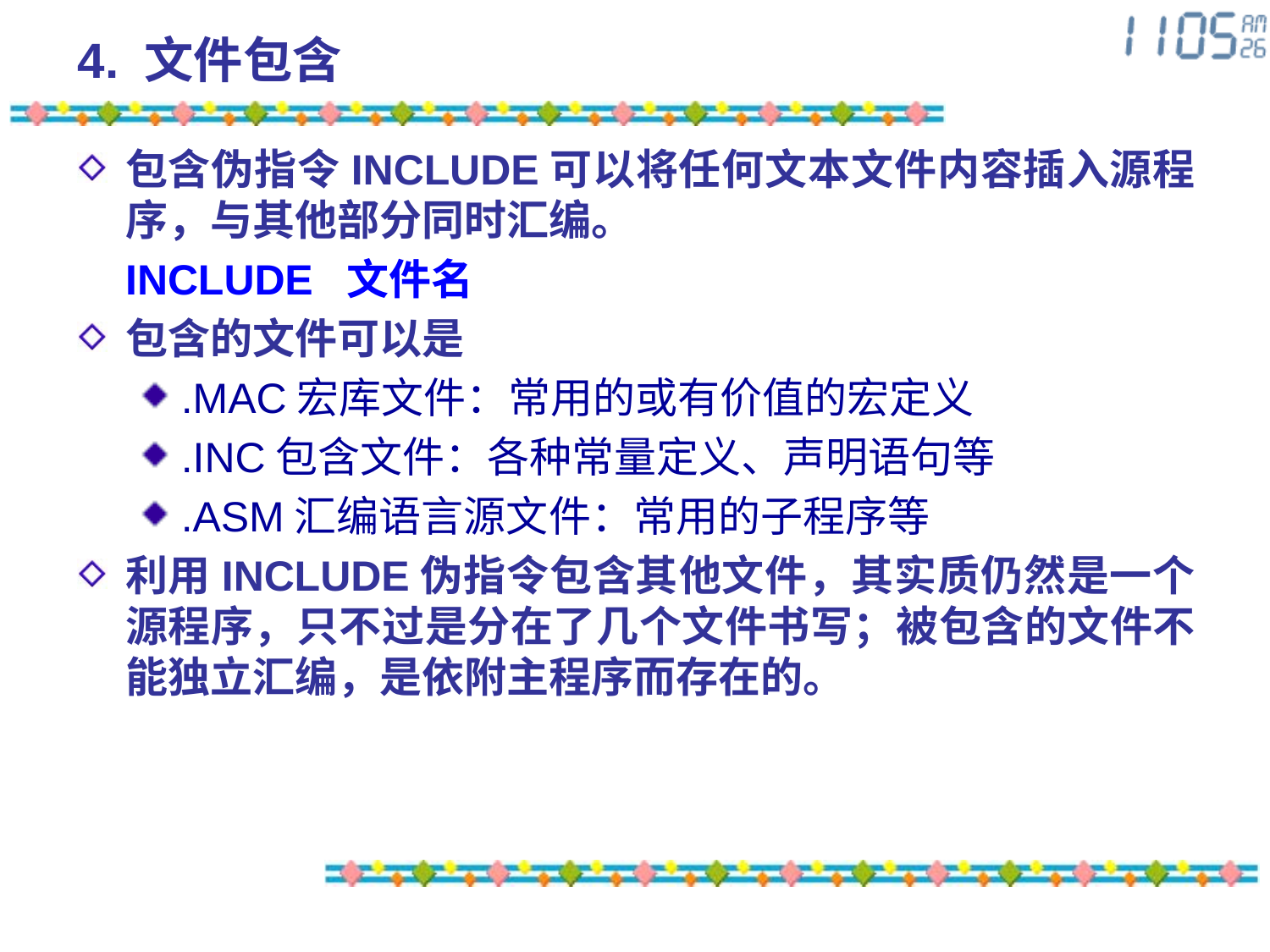

# 4. 文件包含
包含伪指令INCLUDE可以将任何文本文件内容插入源程序，与其他部分同时汇编。
	INCLUDE  文件名
包含的文件可以是
.MAC宏库文件：常用的或有价值的宏定义
.INC包含文件：各种常量定义、声明语句等
.ASM汇编语言源文件：常用的子程序等
利用INCLUDE伪指令包含其他文件，其实质仍然是一个源程序，只不过是分在了几个文件书写；被包含的文件不能独立汇编，是依附主程序而存在的。